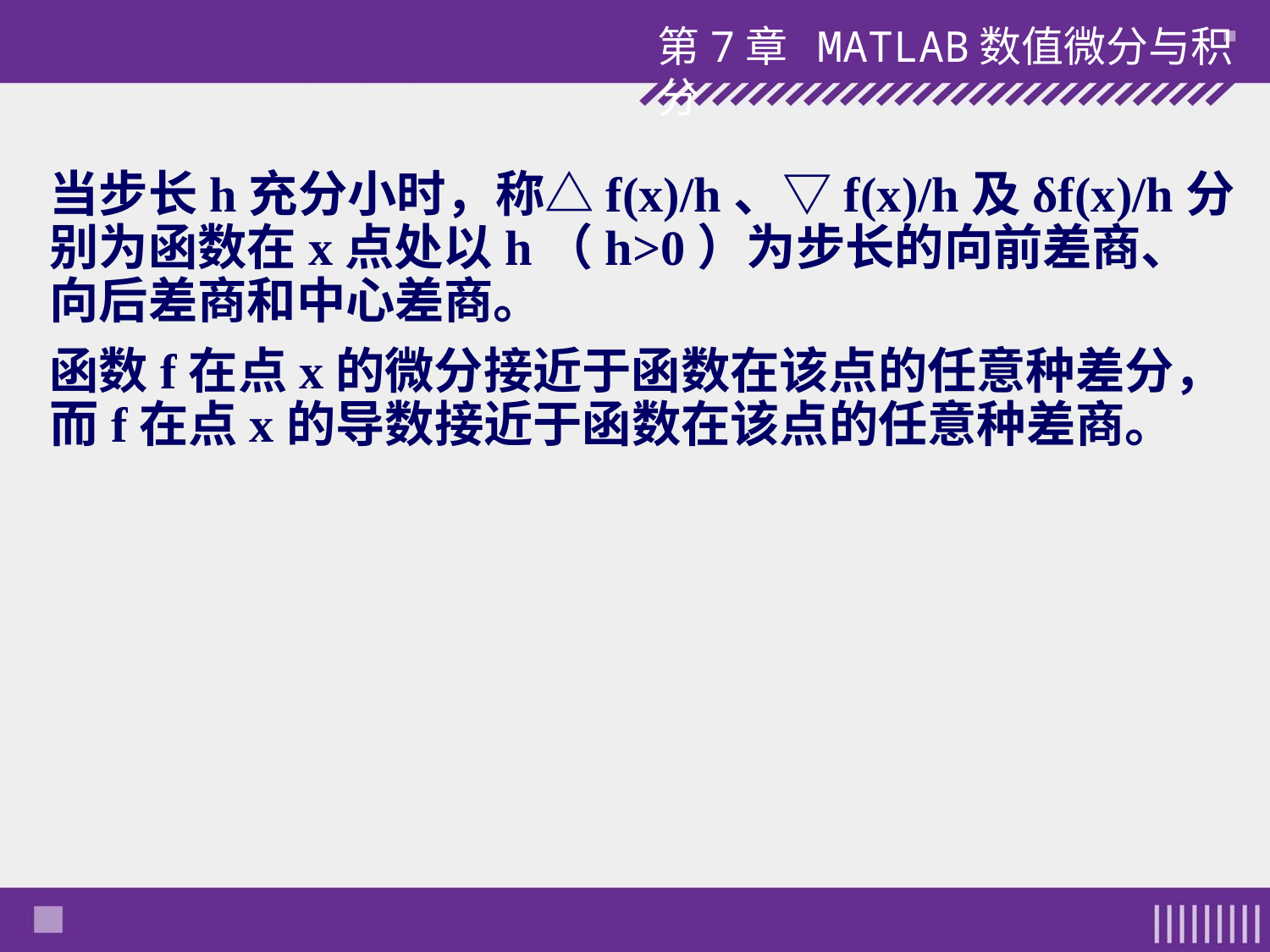

第7章  MATLAB数值微分与积分
当步长h充分小时，称△f(x)/h、▽f(x)/h及δf(x)/h分别为函数在x点处以h（h>0）为步长的向前差商、向后差商和中心差商。
函数f在点x的微分接近于函数在该点的任意种差分，而f在点x的导数接近于函数在该点的任意种差商。